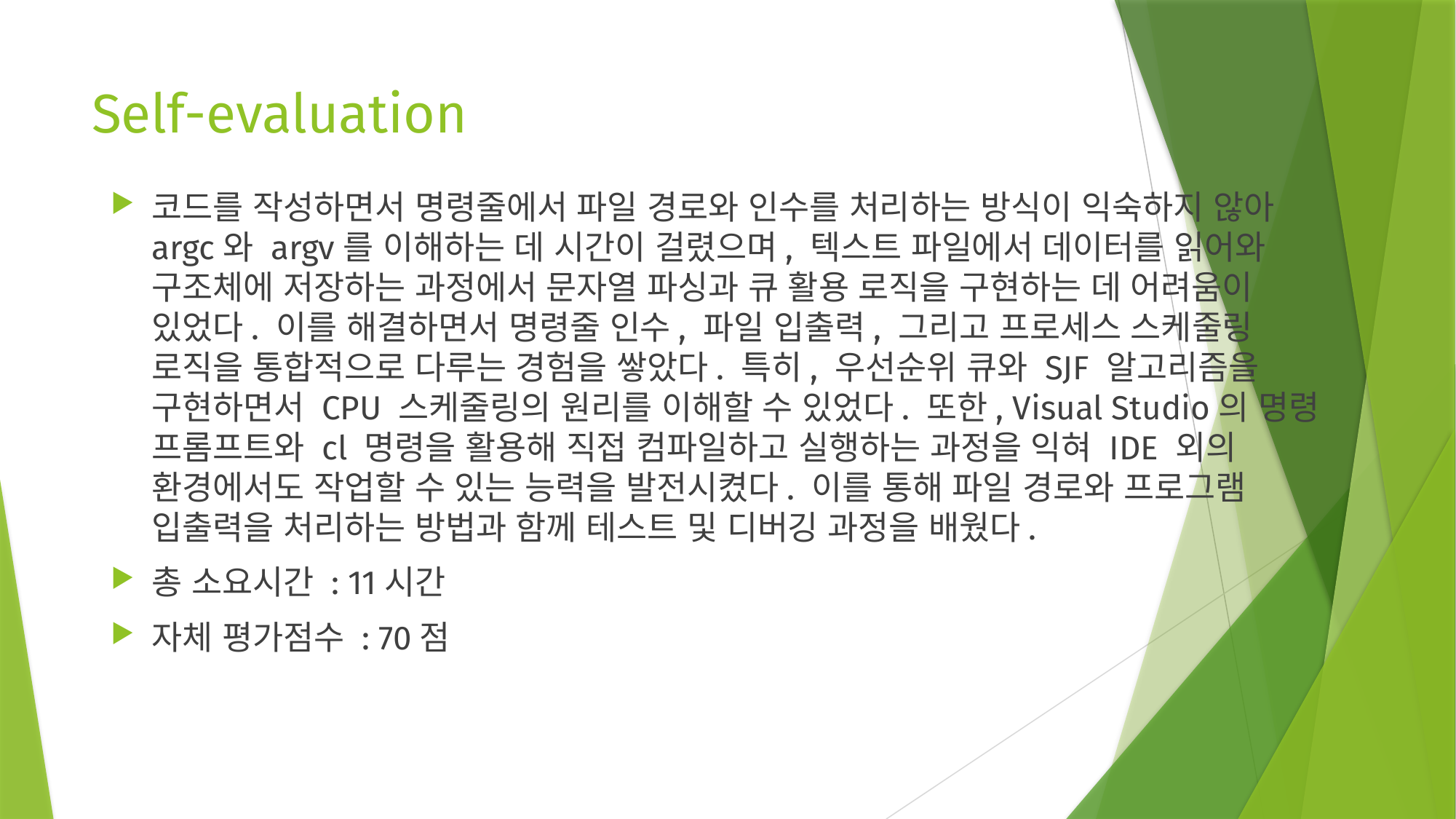

# Self-evaluation

코드를 작성하면서 명령줄에서 파일 경로와 인수를 처리하는 방식이 익숙하지 않아 argc와 argv를 이해하는 데 시간이 걸렸으며, 텍스트 파일에서 데이터를 읽어와 구조체에 저장하는 과정에서 문자열 파싱과 큐 활용 로직을 구현하는 데 어려움이 있었다. 이를 해결하면서 명령줄 인수, 파일 입출력, 그리고 프로세스 스케줄링 로직을 통합적으로 다루는 경험을 쌓았다. 특히, 우선순위 큐와 SJF 알고리즘을 구현하면서 CPU 스케줄링의 원리를 이해할 수 있었다. 또한, Visual Studio의 명령 프롬프트와 cl 명령을 활용해 직접 컴파일하고 실행하는 과정을 익혀 IDE 외의 환경에서도 작업할 수 있는 능력을 발전시켰다. 이를 통해 파일 경로와 프로그램 입출력을 처리하는 방법과 함께 테스트 및 디버깅 과정을 배웠다.
총 소요시간 : 11시간
자체 평가점수 : 70점